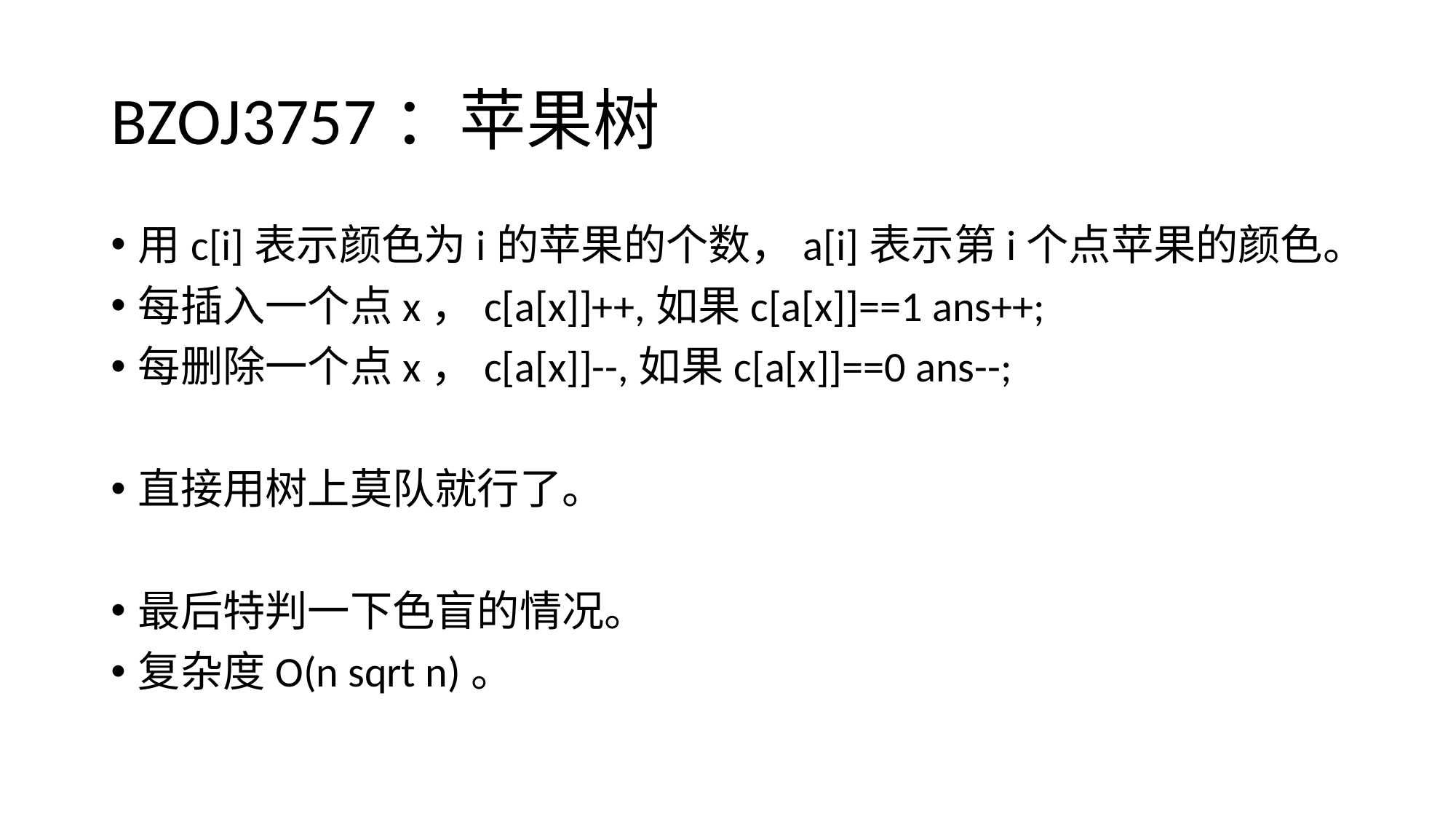

# BZOJ3757：苹果树
用c[i]表示颜色为i的苹果的个数，a[i]表示第i个点苹果的颜色。
每插入一个点x，c[a[x]]++,如果c[a[x]]==1 ans++;
每删除一个点x，c[a[x]]--,如果c[a[x]]==0 ans--;

直接用树上莫队就行了。

最后特判一下色盲的情况。
复杂度O(n sqrt n)。